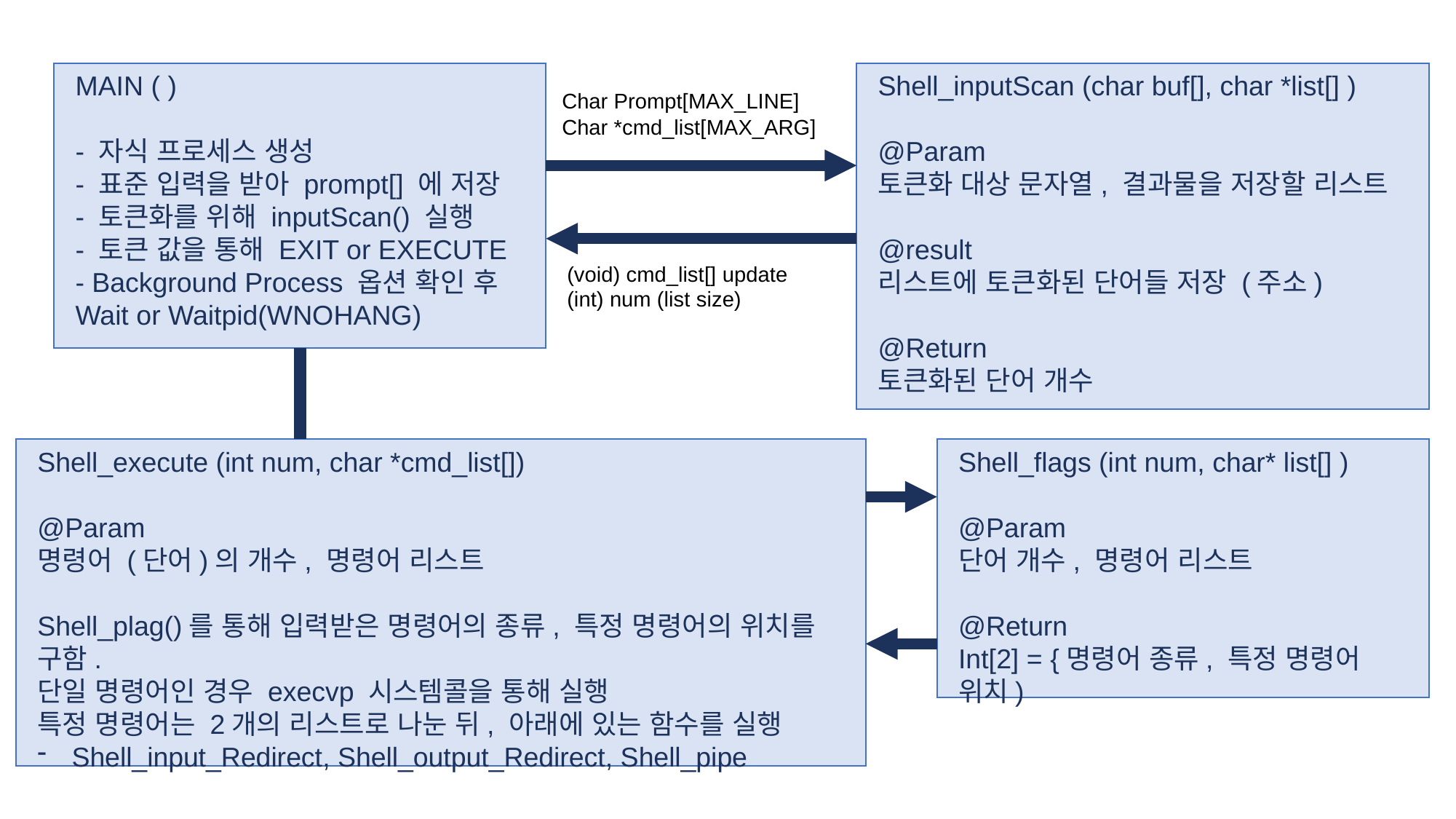

MAIN ( )

- 자식 프로세스 생성
- 표준 입력을 받아 prompt[] 에 저장
- 토큰화를 위해 inputScan() 실행
- 토큰 값을 통해 EXIT or EXECUTE
- Background Process 옵션 확인 후
Wait or Waitpid(WNOHANG)

Shell_inputScan (char buf[], char *list[] )

@Param
토큰화 대상 문자열, 결과물을 저장할 리스트

@result
리스트에 토큰화된 단어들 저장 (주소)

@Return
토큰화된 단어 개수
Char Prompt[MAX_LINE]
Char *cmd_list[MAX_ARG]
(void) cmd_list[] update
(int) num (list size)
Shell_execute (int num, char *cmd_list[])

@Param
명령어 (단어)의 개수, 명령어 리스트

Shell_plag()를 통해 입력받은 명령어의 종류, 특정 명령어의 위치를 구함.
단일 명령어인 경우 execvp 시스템콜을 통해 실행
특정 명령어는 2개의 리스트로 나눈 뒤, 아래에 있는 함수를 실행
Shell_input_Redirect, Shell_output_Redirect, Shell_pipe
Shell_flags (int num, char* list[] )

@Param
단어 개수, 명령어 리스트

@Return
Int[2] = {명령어 종류, 특정 명령어 위치)